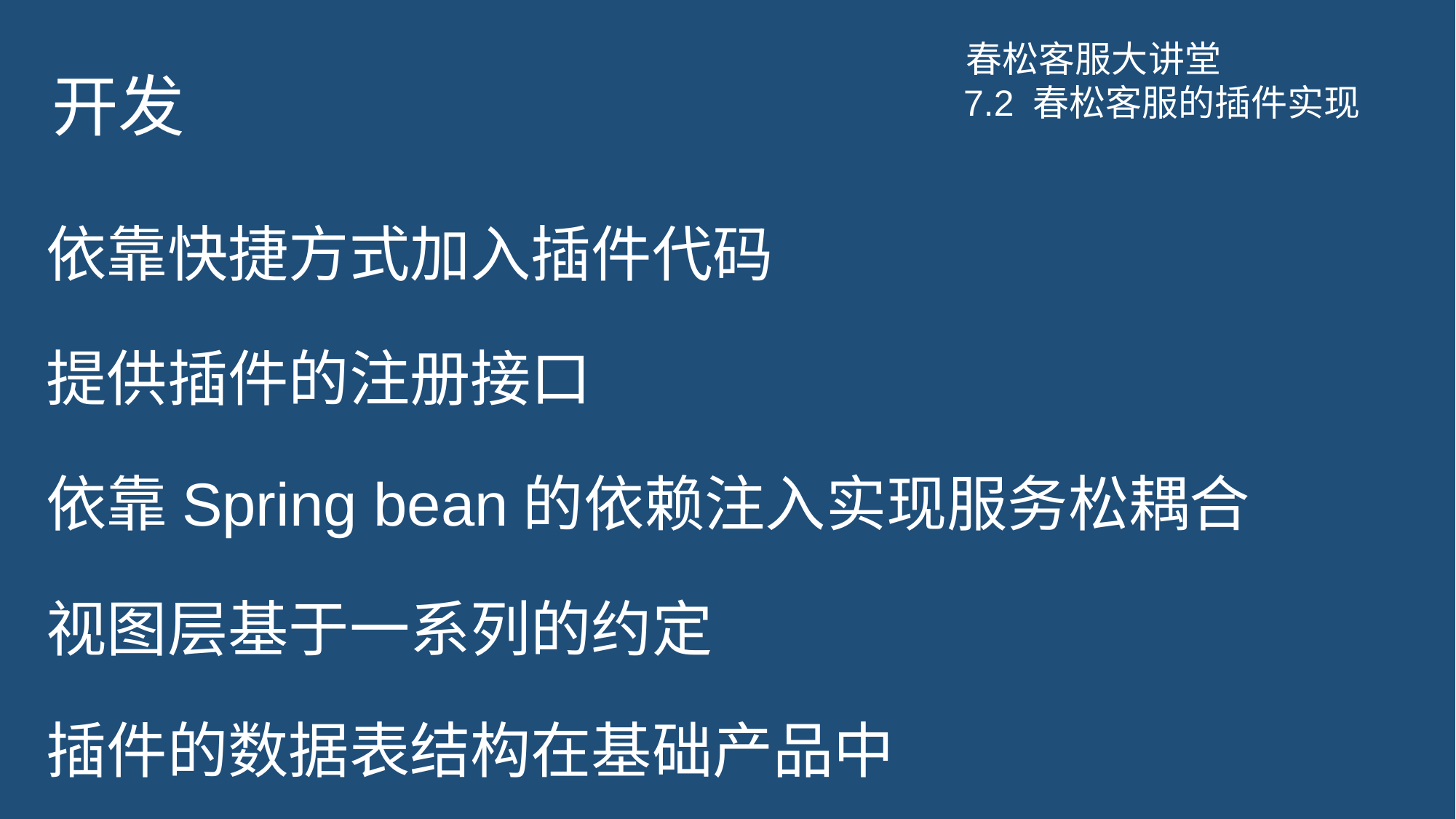

# 开发
春松客服大讲堂
7.2 春松客服的插件实现
依靠快捷方式加入插件代码
提供插件的注册接口
依靠Spring bean的依赖注入实现服务松耦合
视图层基于一系列的约定
插件的数据表结构在基础产品中